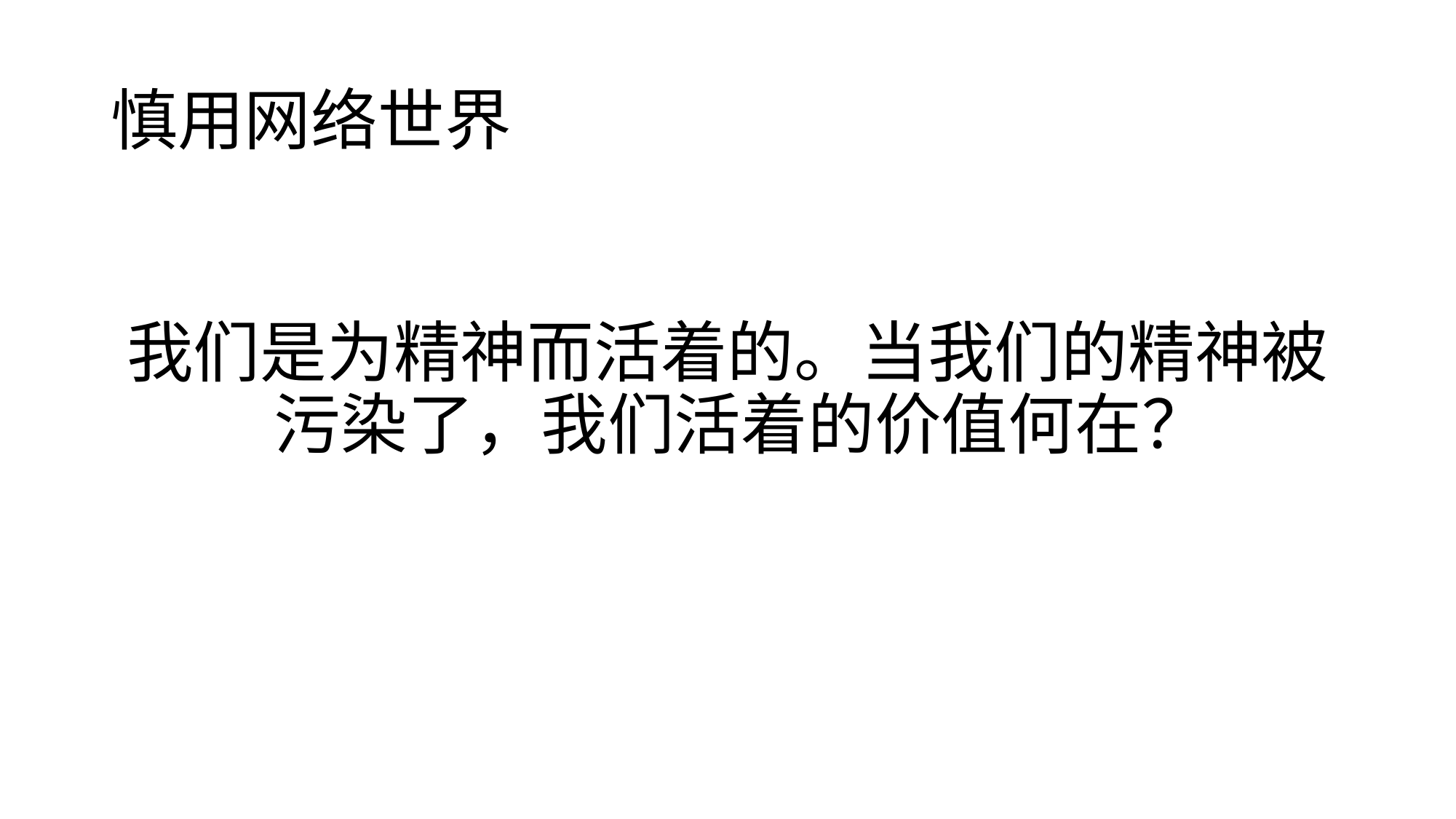

# 慎用网络世界

我们是为精神而活着的。当我们的精神被污染了，我们活着的价值何在？